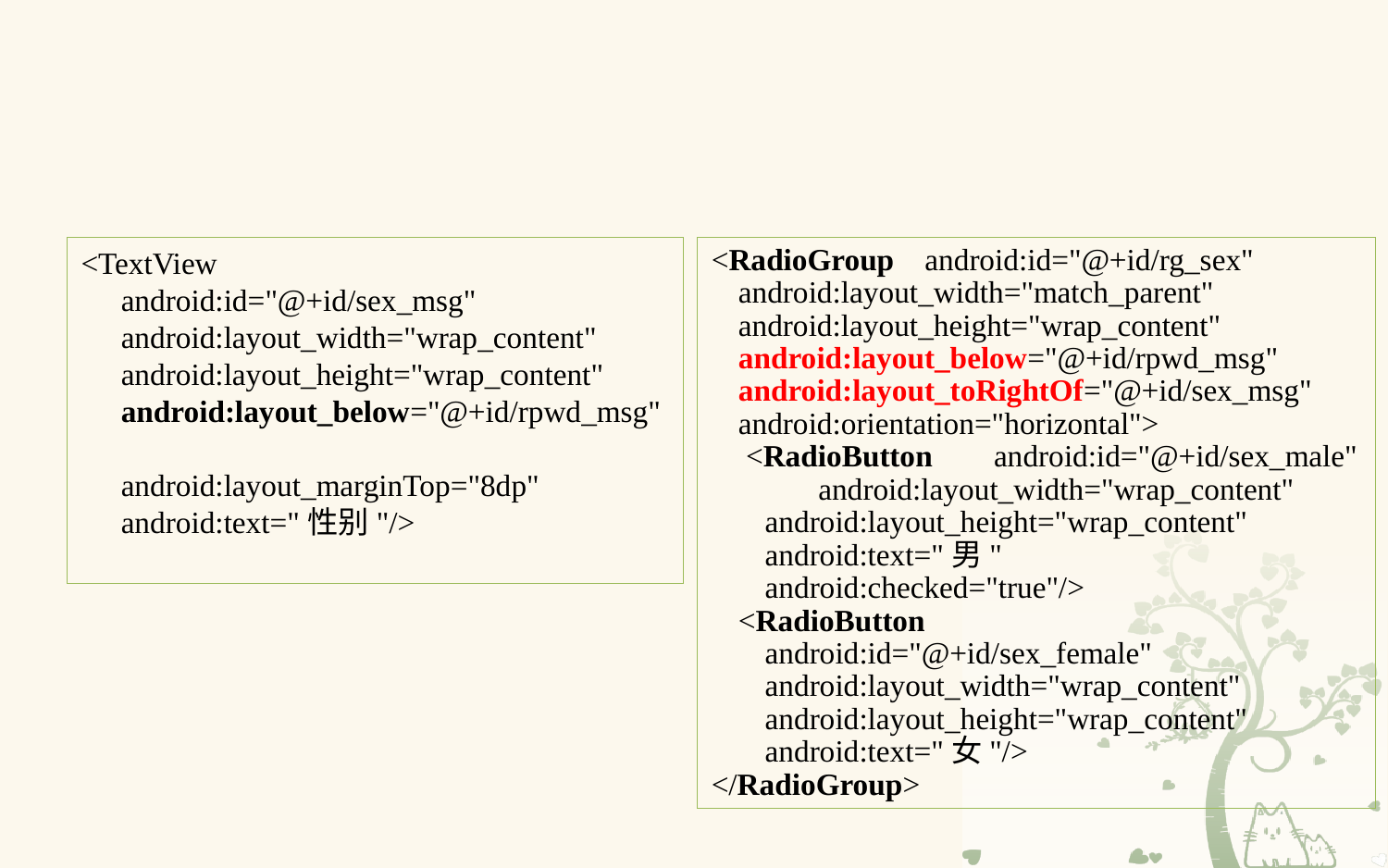

（3）添加性别控件：使用一个TextView显示提示文字“性别”，使用RadioGroup包含两个RadioButton控件。其中RadioGroup使用了两个属性：android:layout_below="@+id/rpwd_msg"和android:layout_toRightOf="@+id/sex_msg"，表示RadioGroup在确认密码的下方，提示文字的右侧。

<TextView
android:id="@+id/sex_msg"
android:layout_width="wrap_content"
android:layout_height="wrap_content"
android:layout_below="@+id/rpwd_msg"
android:layout_marginTop="8dp"
android:text="性别"/>

<RadioGroup    android:id="@+id/rg_sex"    android:layout_width="match_parent"    android:layout_height="wrap_content"    android:layout_below="@+id/rpwd_msg"    android:layout_toRightOf="@+id/sex_msg"    android:orientation="horizontal">
 <RadioButton        android:id="@+id/sex_male"        android:layout_width="wrap_content"        android:layout_height="wrap_content"        android:text="男"        android:checked="true"/>
<RadioButton        android:id="@+id/sex_female"        android:layout_width="wrap_content"        android:layout_height="wrap_content"        android:text="女"/>
</RadioGroup>